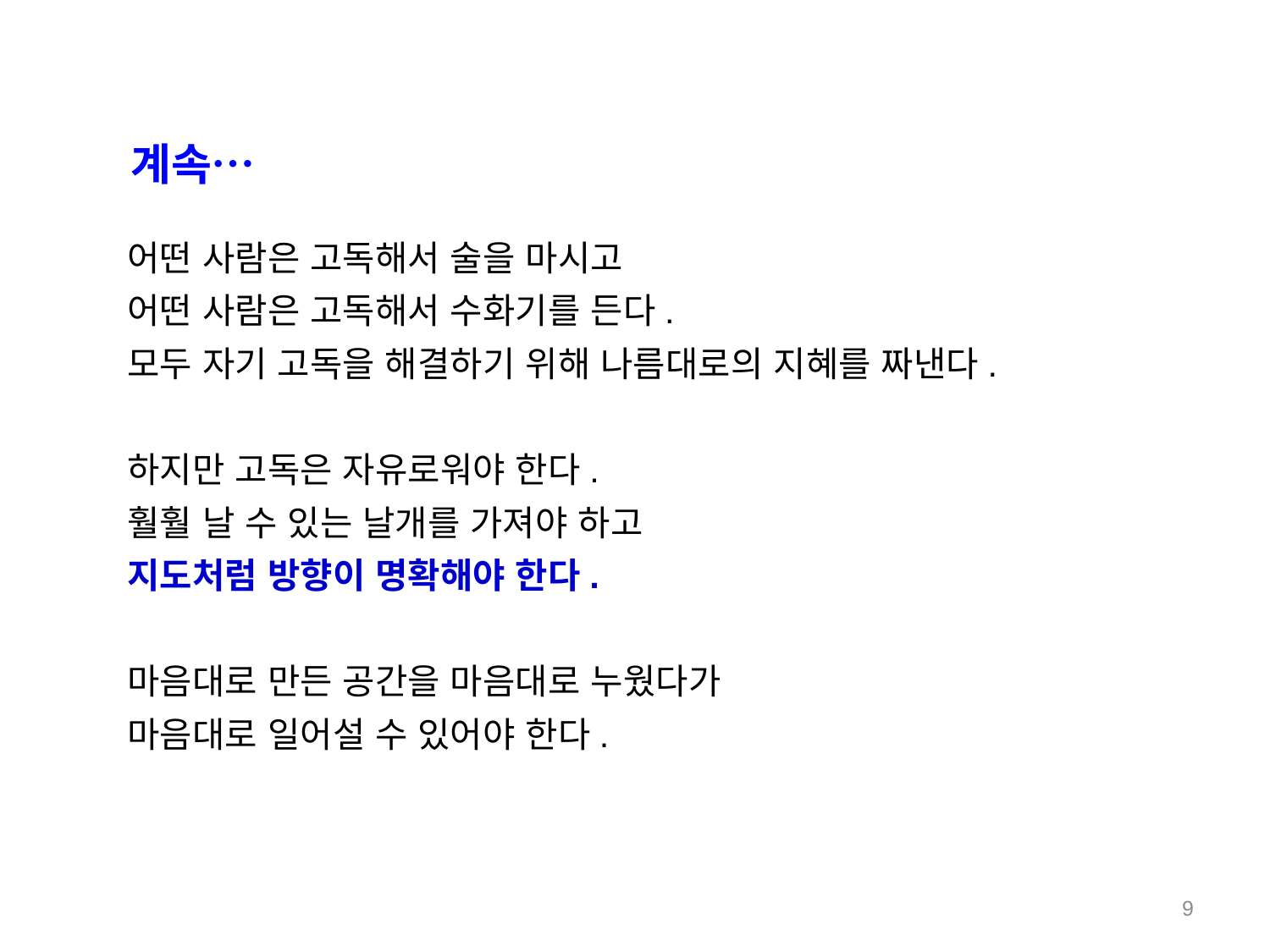

계속…
어떤 사람은 고독해서 술을 마시고
어떤 사람은 고독해서 수화기를 든다.
모두 자기 고독을 해결하기 위해 나름대로의 지혜를 짜낸다.

하지만 고독은 자유로워야 한다.
훨훨 날 수 있는 날개를 가져야 하고
지도처럼 방향이 명확해야 한다.

마음대로 만든 공간을 마음대로 누웠다가
마음대로 일어설 수 있어야 한다.
9